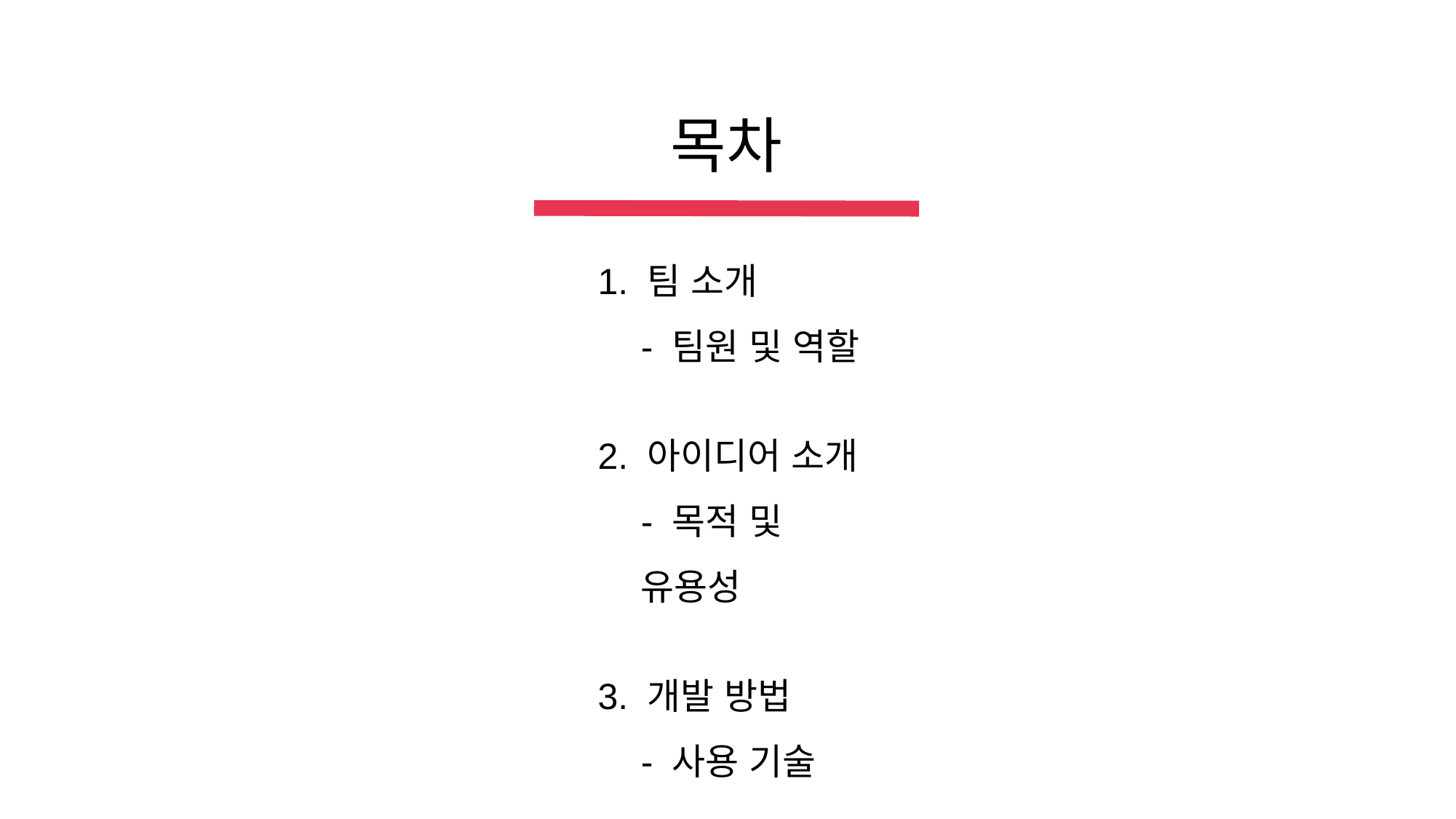

목차
1. 팀 소개
- 팀원 및 역할

2. 아이디어 소개
- 목적 및 유용성

3. 개발 방법
- 사용 기술